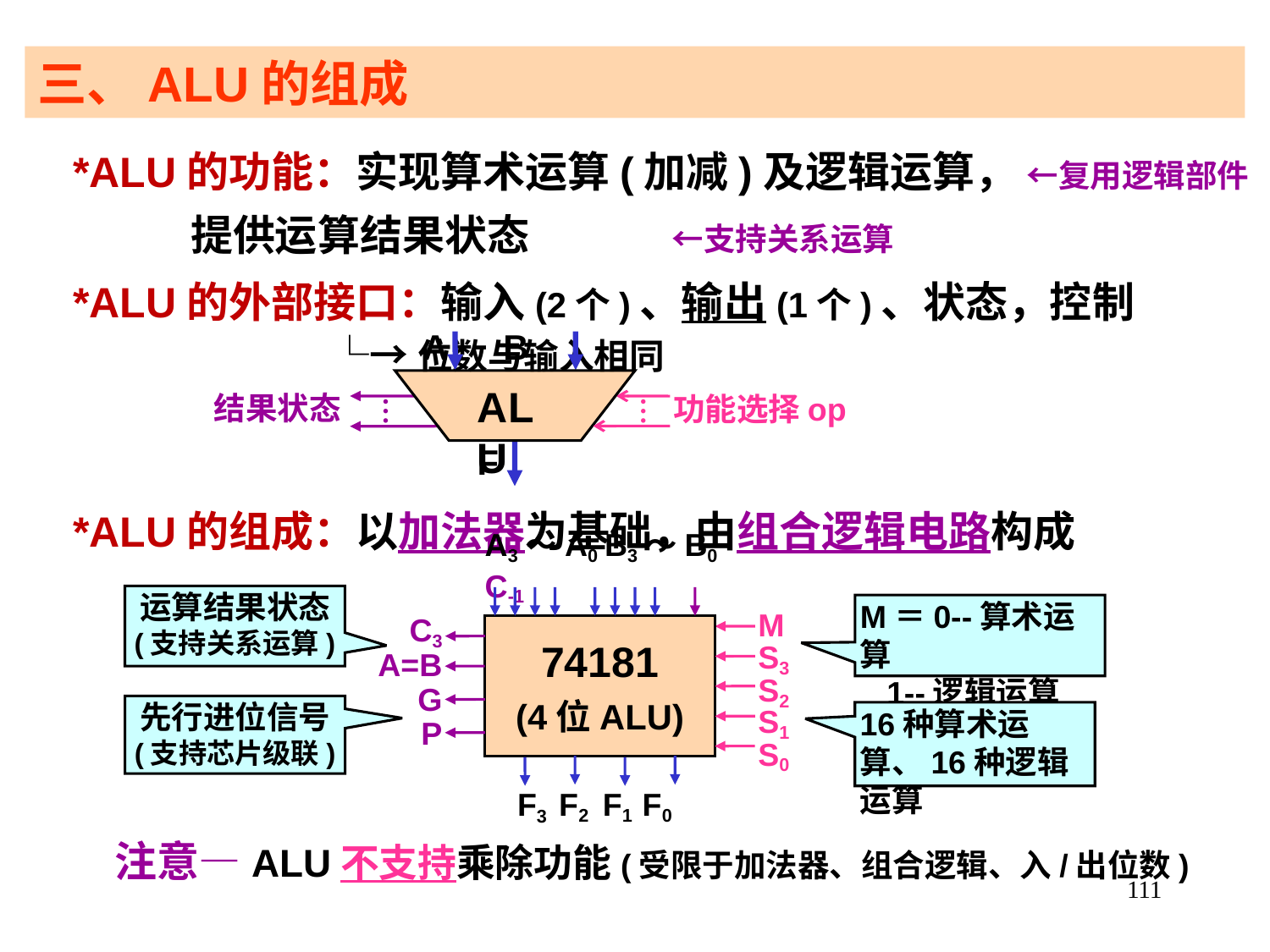

三、ALU的组成
   *ALU的功能：实现算术运算(加减)及逻辑运算， ←复用逻辑部件
               提供运算结果状态               ←支持关系运算
   *ALU的外部接口：输入(2个)、输出(1个)、状态，控制
                                 └→位数与输入相同
A      B

ALU
功能选择op
结果状态

…
…

F
   *ALU的组成：以加法器为基础，由组合逻辑电路构成
A3～A0  B3～B0 C-1

C3
A=B
G
P
M
S3
S2
S1
S0
74181
(4位ALU)

F3  F2  F1  F0
运算结果状态
(支持关系运算)
M＝0--算术运算
   1--逻辑运算
先行进位信号
(支持芯片级联)
16种算术运算、16种逻辑运算
       注意—ALU不支持乘除功能(受限于加法器、组合逻辑、入/出位数)
111